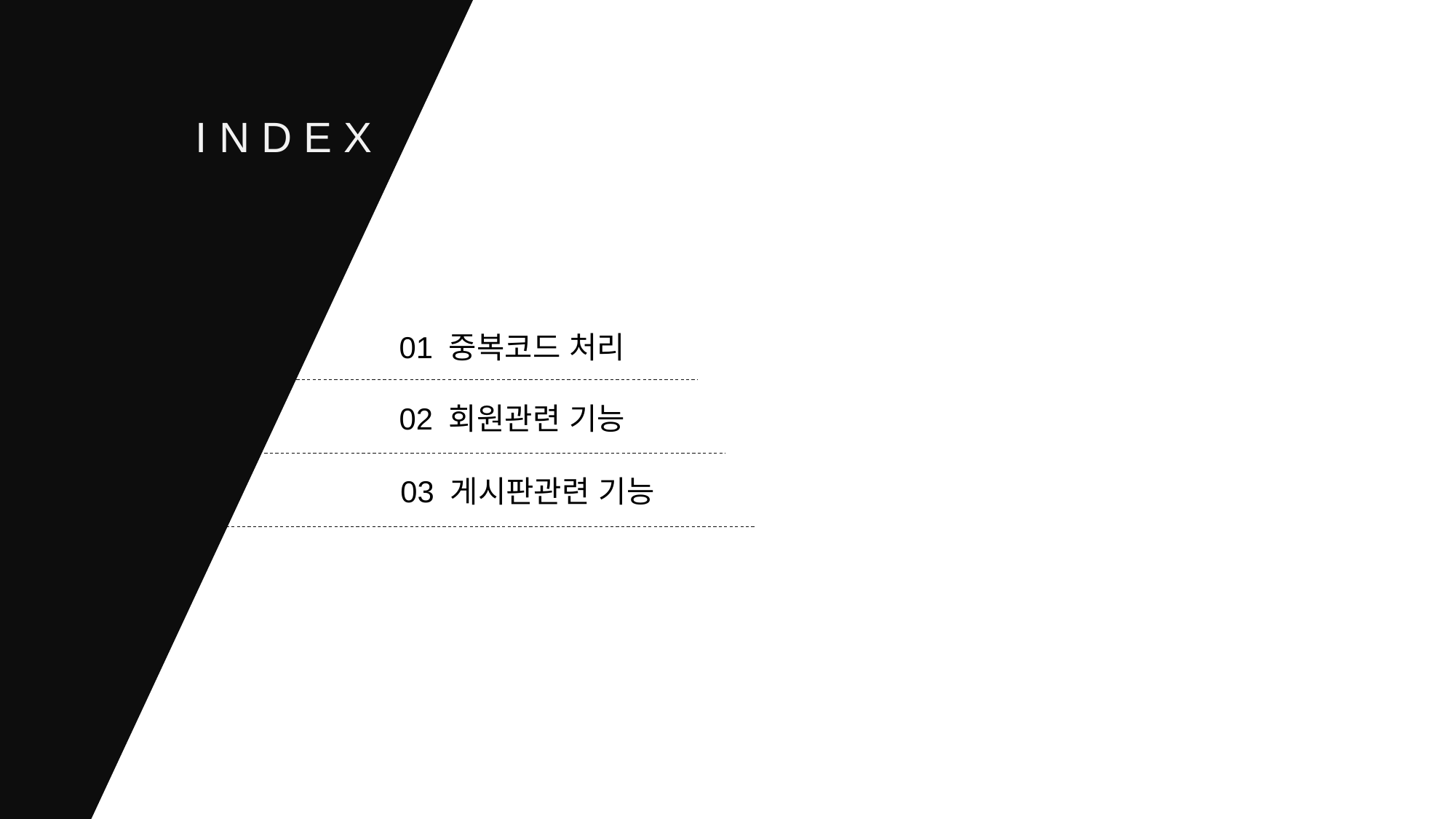

I N D E X
01 중복코드 처리
02 회원관련 기능
03 게시판관련 기능